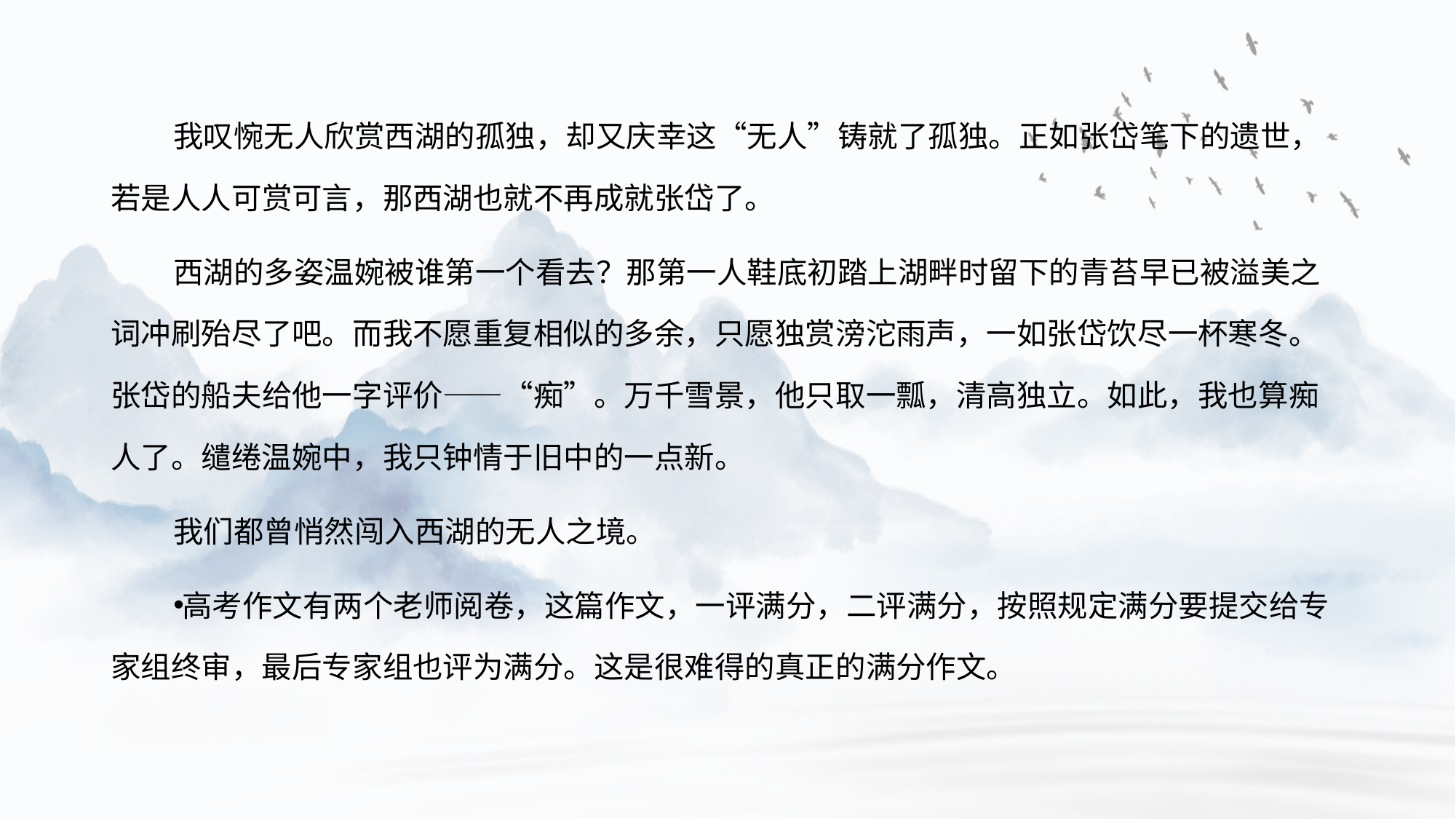

我叹惋无人欣赏西湖的孤独，却又庆幸这“无人”铸就了孤独。正如张岱笔下的遗世，若是人人可赏可言，那西湖也就不再成就张岱了。
西湖的多姿温婉被谁第一个看去？那第一人鞋底初踏上湖畔时留下的青苔早已被溢美之词冲刷殆尽了吧。而我不愿重复相似的多余，只愿独赏滂沱雨声，一如张岱饮尽一杯寒冬。
张岱的船夫给他一字评价——“痴”。万千雪景，他只取一瓢，清高独立。如此，我也算痴人了。缱绻温婉中，我只钟情于旧中的一点新。
我们都曾悄然闯入西湖的无人之境。
高考作文有两个老师阅卷，这篇作文，一评满分，二评满分，按照规定满分要提交给专家组终审，最后专家组也评为满分。这是很难得的真正的满分作文。